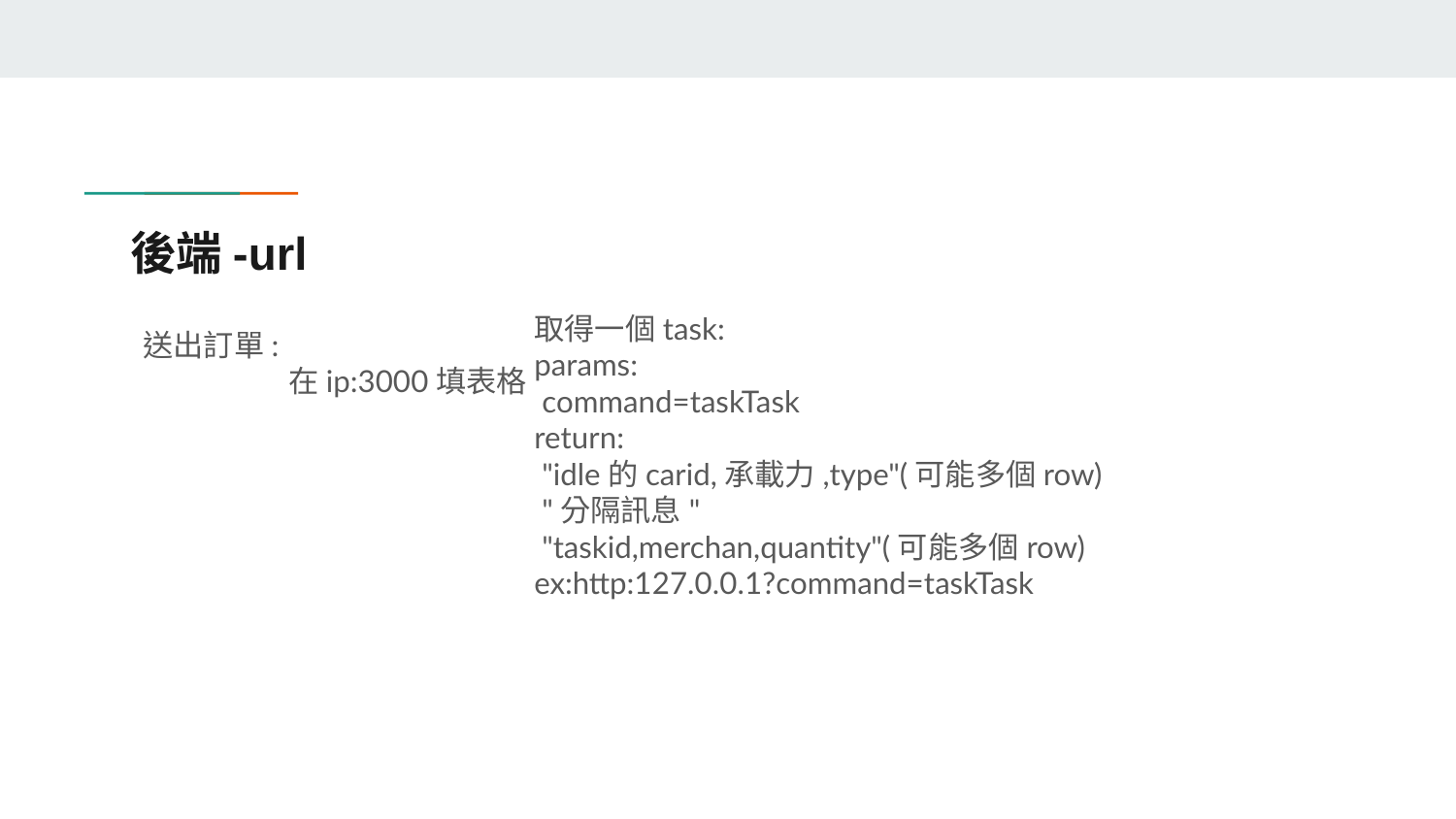

# 後端-url
取得一個task:
params:
 command=taskTask
return:
 "idle的carid,承載力,type"(可能多個row)
 "分隔訊息"
 "taskid,merchan,quantity"(可能多個row)
ex:http:127.0.0.1?command=taskTask

送出訂單:
	在ip:3000填表格